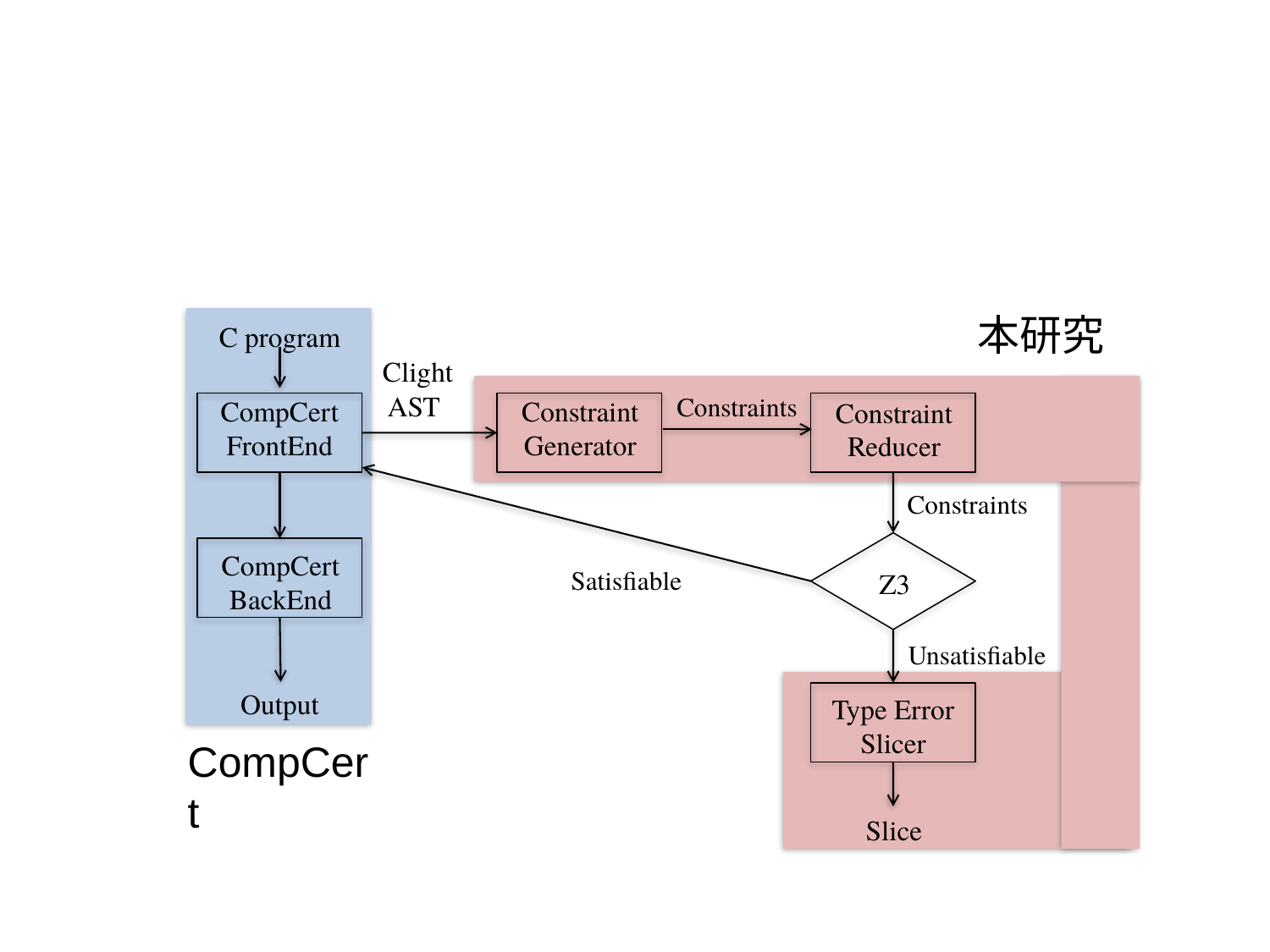

本研究

C program
 Clight AST

Constraints
CompCert
FrontEnd
Constraint
Generator
Constraint
Reducer

Constraints

CompCert
BackEnd
Satisfiable
Z3
Unsatisfiable

Output

Type Error
Slicer
CompCert
Slice